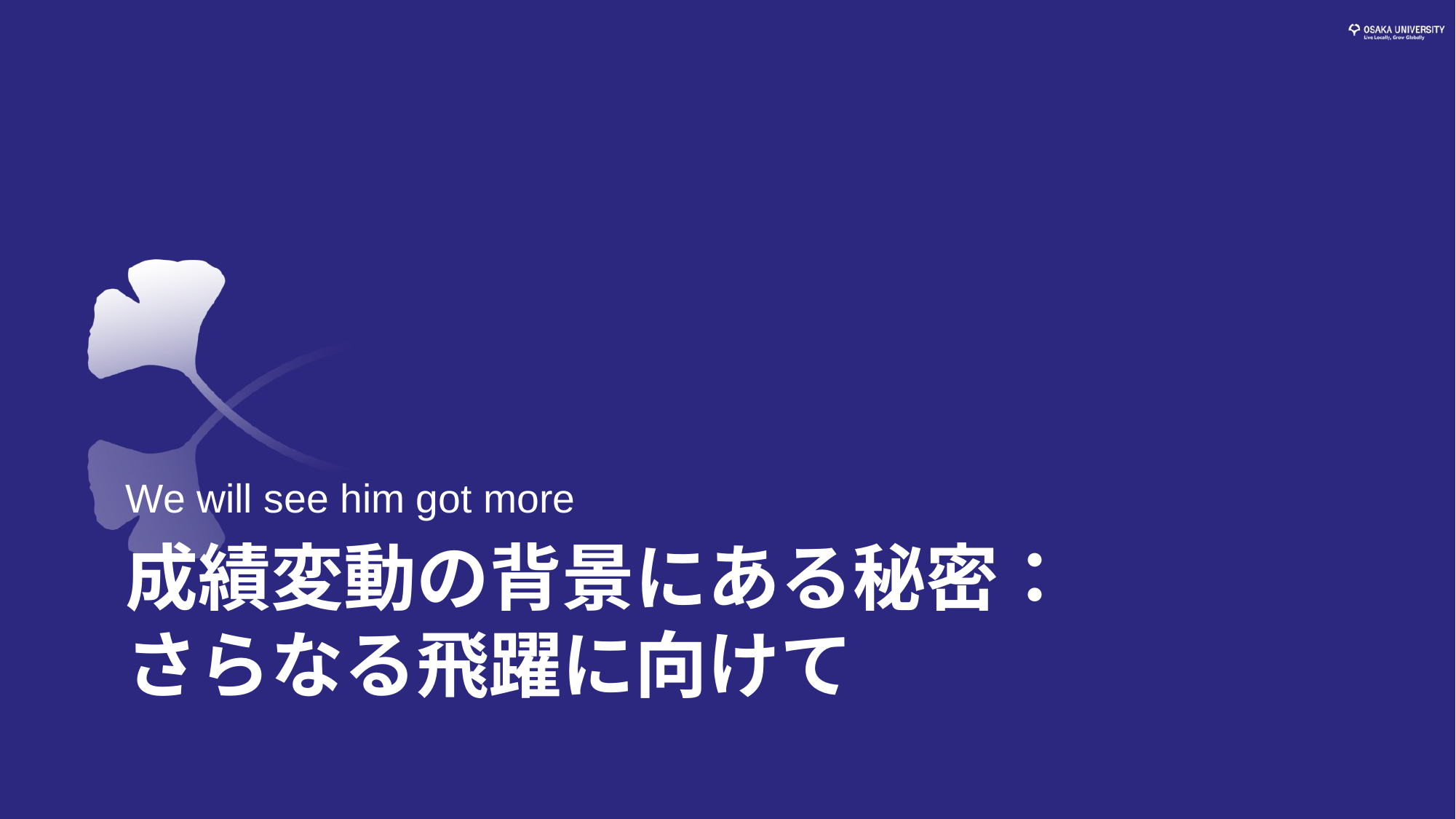

We will see him got more
# 成績変動の背景にある秘密： さらなる飛躍に向けて